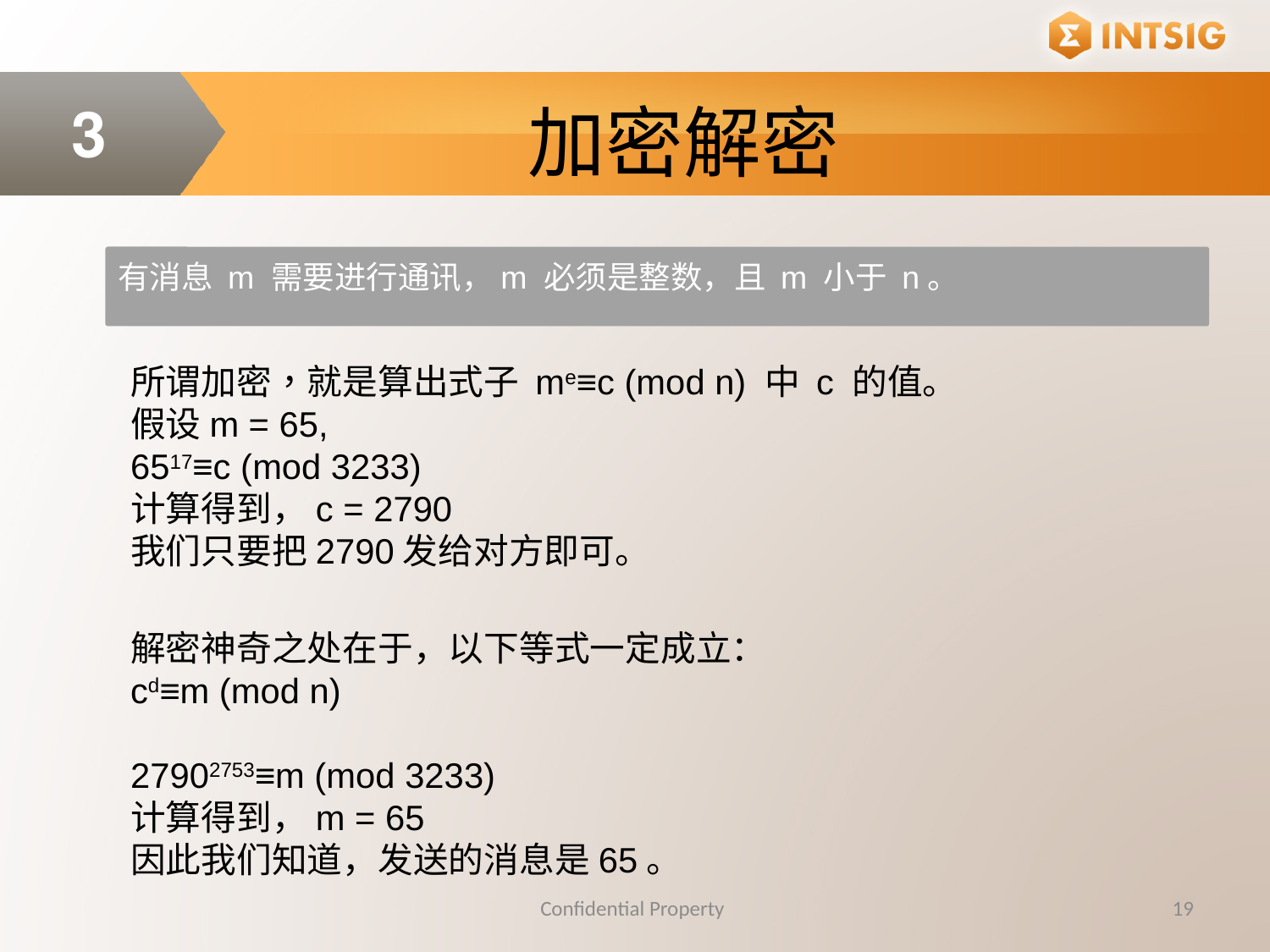

加密解密
3

有消息 m 需要进行通讯，m 必须是整数，且 m 小于 n。

所谓加密，就是算出式子 me≡c (mod n) 中 c 的值。
假设m = 65,
6517≡c (mod 3233)
计算得到，c = 2790
我们只要把2790发给对方即可。
解密神奇之处在于，以下等式一定成立：
cd≡m (mod n)

27902753≡m (mod 3233)
计算得到，m = 65
因此我们知道，发送的消息是65。
Confidential Property
19